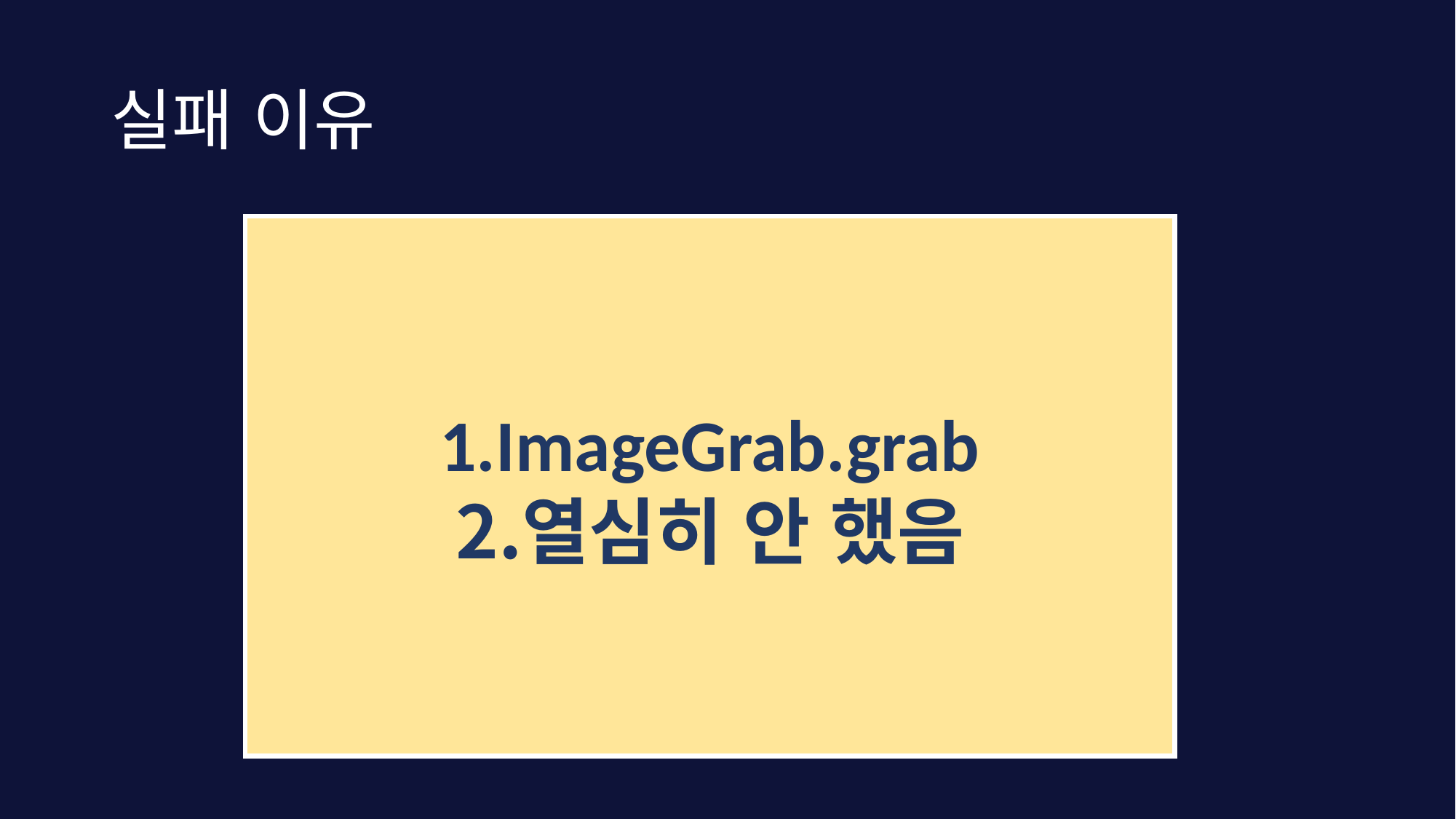

# 실패 이유
ImageGrab.grab
열심히 안 했음